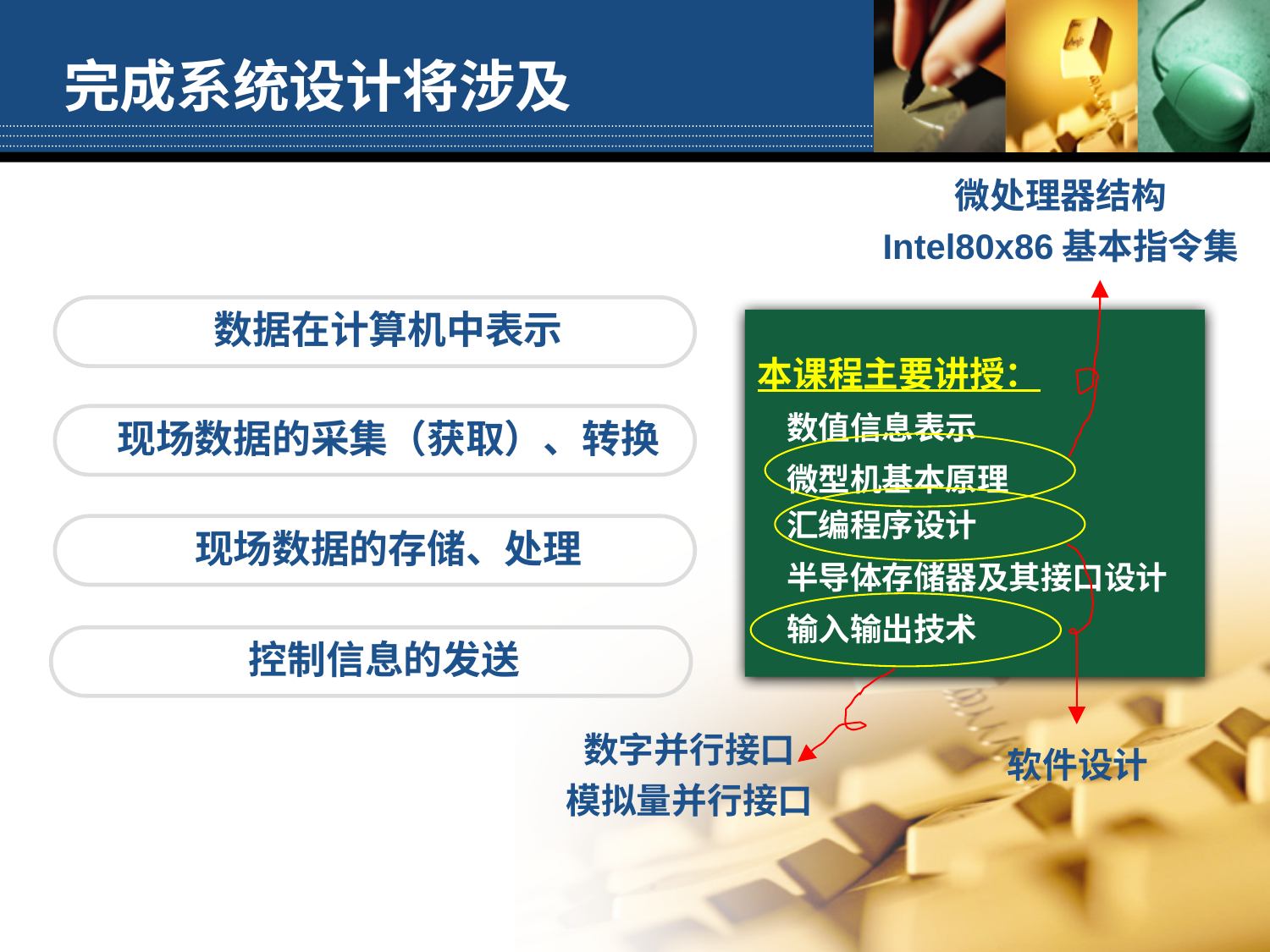

# 完成系统设计将涉及
微处理器结构
Intel80x86基本指令集

  数据在计算机中表示
本课程主要讲授：
   数值信息表示
   微型机基本原理
   汇编程序设计
   半导体存储器及其接口设计
   输入输出技术
  现场数据的采集（获取）、转换

  现场数据的存储、处理

  控制信息的发送

数字并行接口
模拟量并行接口
软件设计